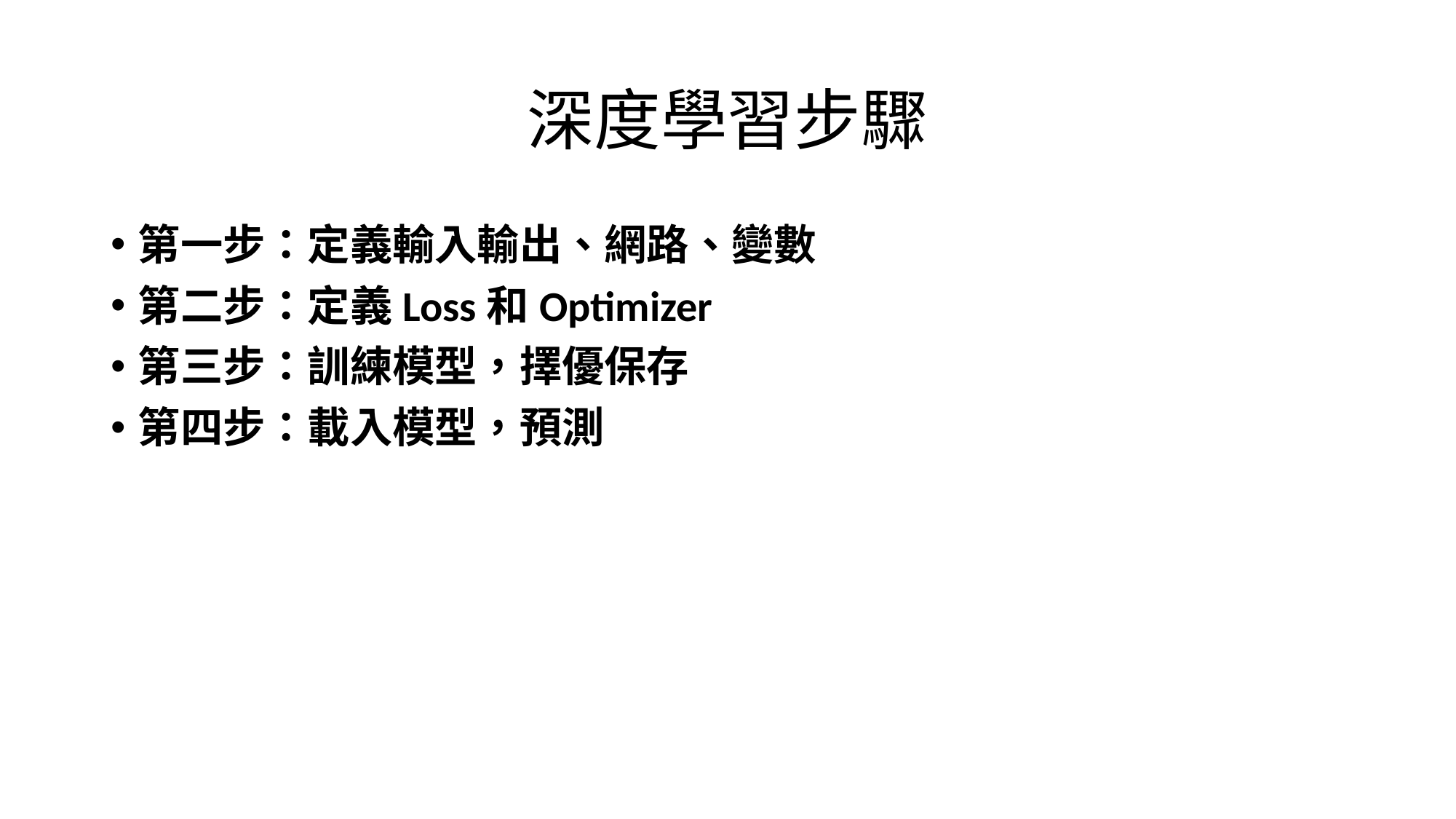

# 深度學習步驟
第一步：定義輸入輸出、網路、變數
第二步：定義Loss和Optimizer
第三步：訓練模型，擇優保存
第四步：載入模型，預測